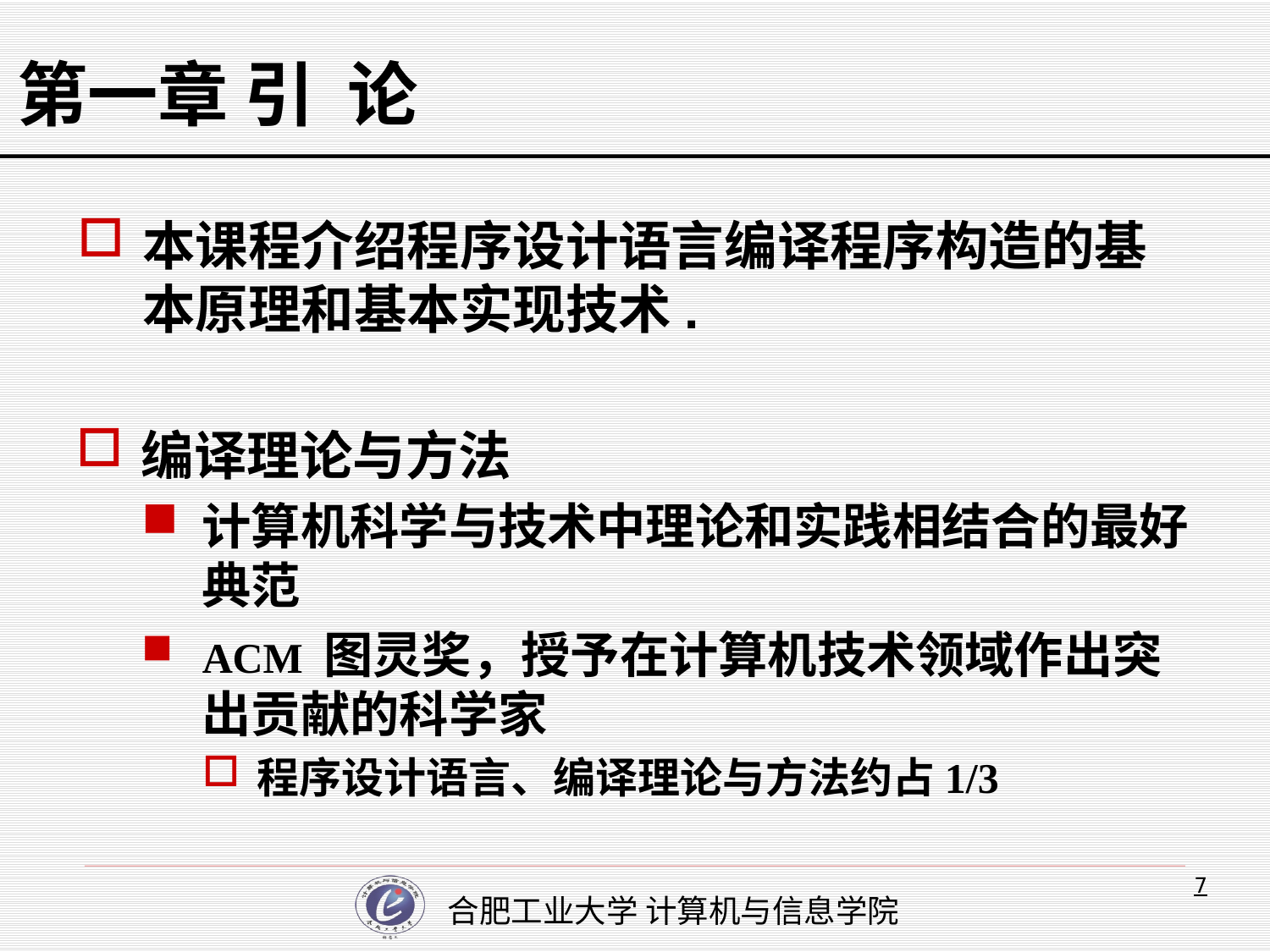

# 第一章 引  论

本课程介绍程序设计语言编译程序构造的基本原理和基本实现技术.
编译理论与方法
计算机科学与技术中理论和实践相结合的最好典范
ACM 图灵奖，授予在计算机技术领域作出突出贡献的科学家
程序设计语言、编译理论与方法约占1/3
7